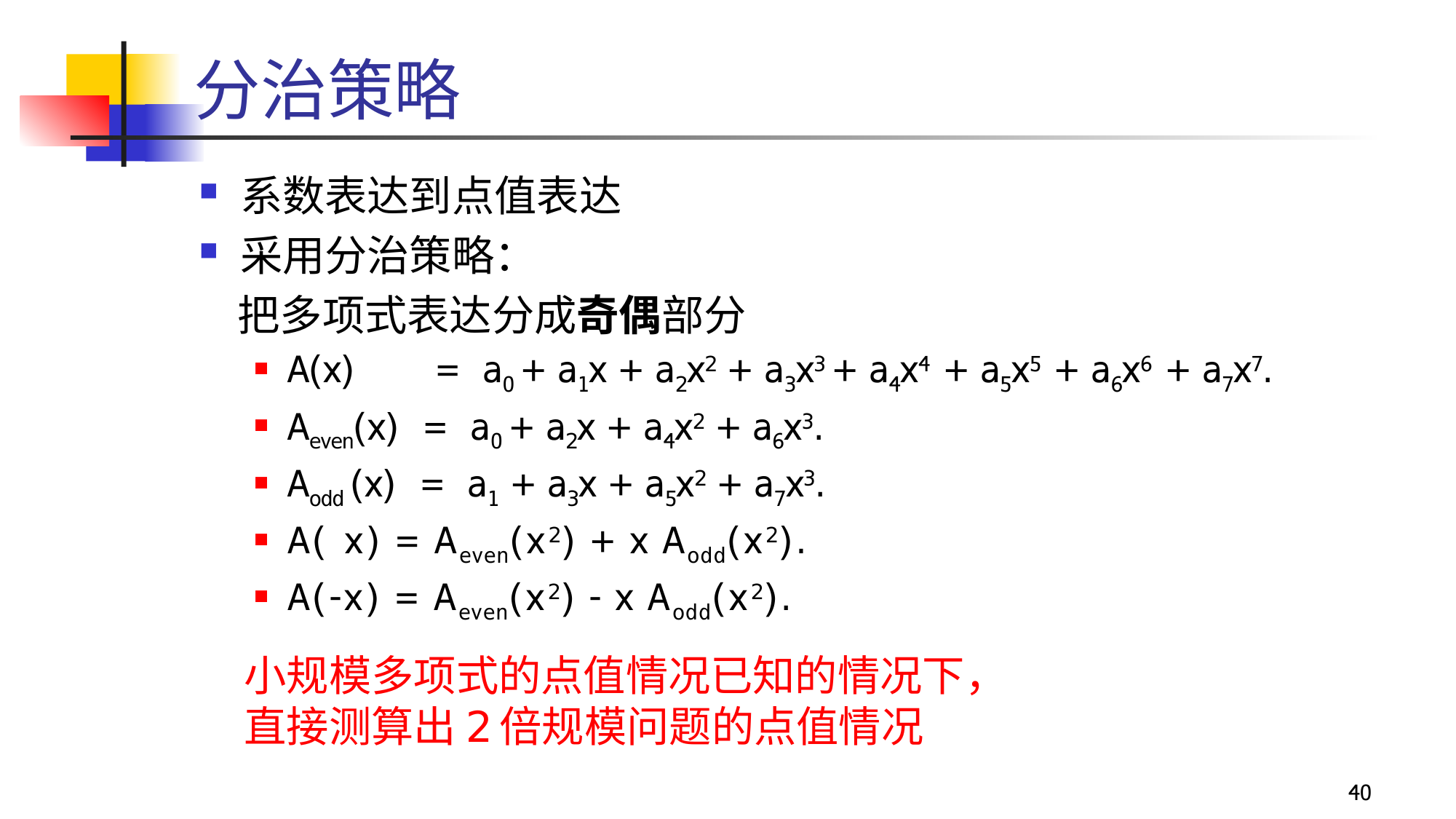

# 分治策略
系数表达到点值表达
采用分治策略：
   把多项式表达分成奇偶部分
A(x)       =  a0 + a1x + a2x2 + a3x3 + a4x4  + a5x5  + a6x6  + a7x7.
Aeven(x)  =  a0 + a2x + a4x2 + a6x3.
Aodd (x)  =  a1 + a3x + a5x2 + a7x3.
A(-x) = Aeven(x2) + x Aodd(x2).
A(-x) = Aeven(x2) - x Aodd(x2).
小规模多项式的点值情况已知的情况下，
直接测算出2倍规模问题的点值情况
40